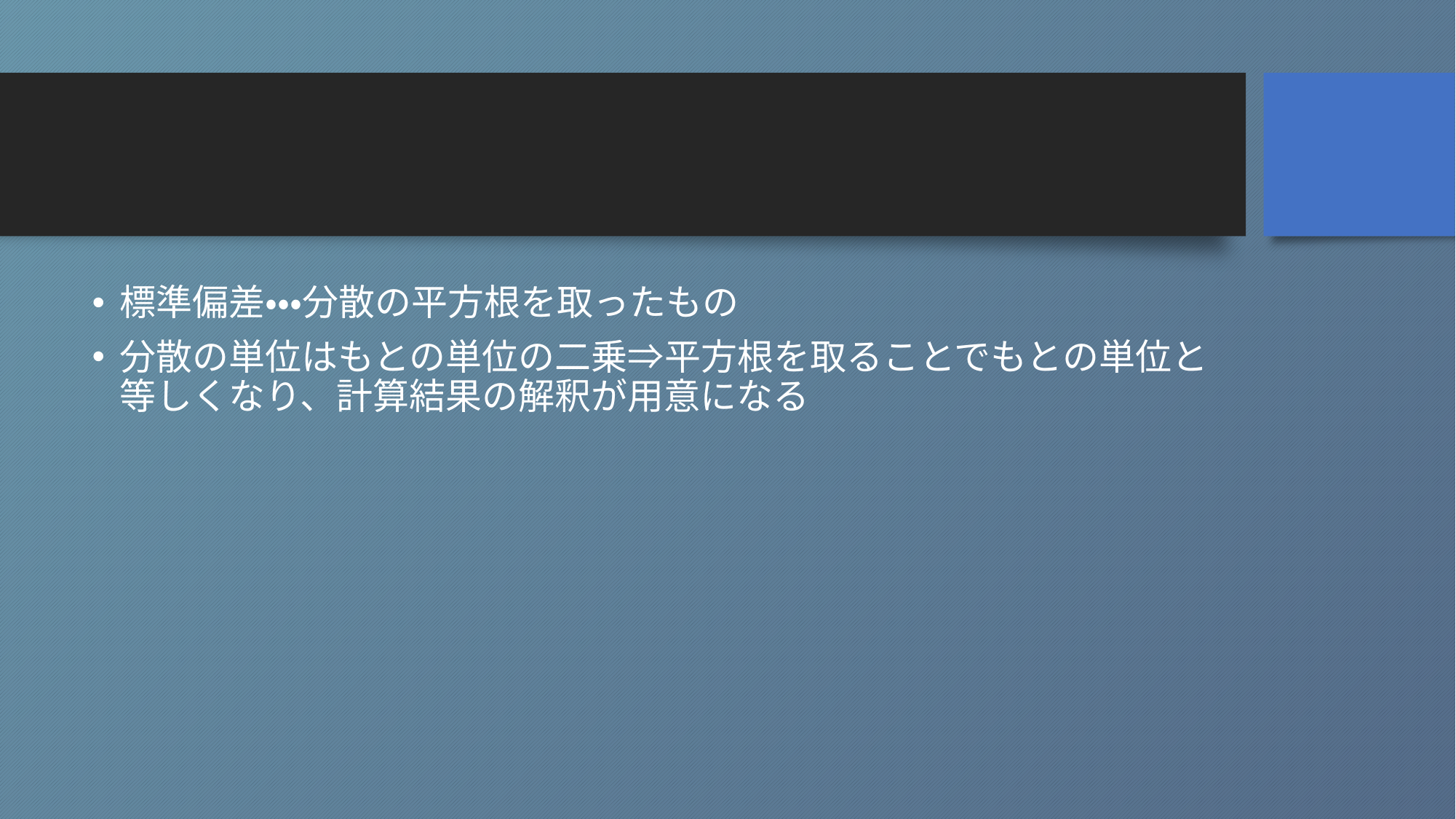

#
標準偏差・・・分散の平方根を取ったもの
分散の単位はもとの単位の二乗⇒平方根を取ることでもとの単位と等しくなり、計算結果の解釈が用意になる